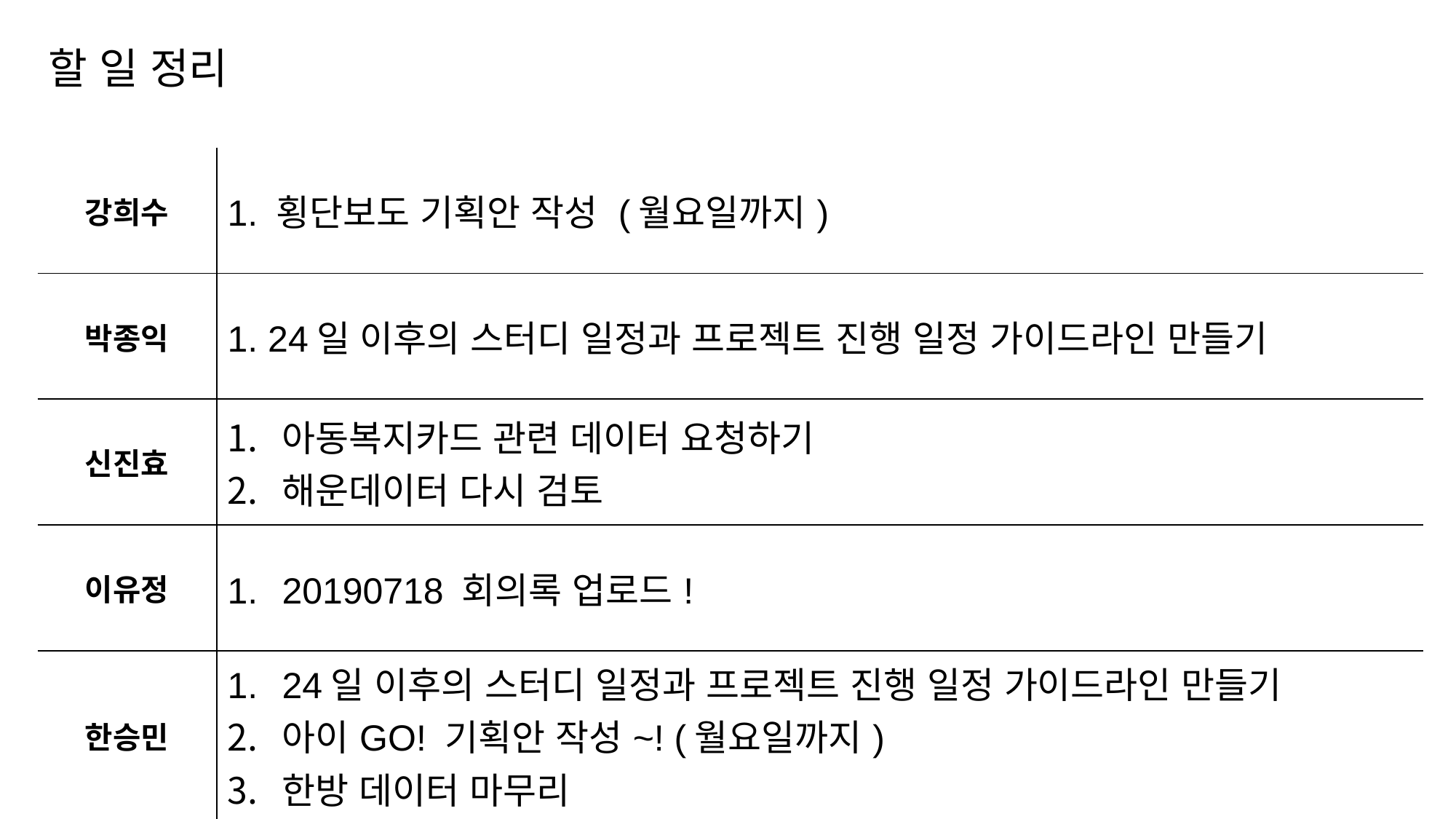

# 할 일 정리
| 강희수 | 1. 횡단보도 기획안 작성 (월요일까지) |
| --- | --- |
| 박종익 | 1. 24일 이후의 스터디 일정과 프로젝트 진행 일정 가이드라인 만들기 |
| 신진효 | 아동복지카드 관련 데이터 요청하기 해운데이터 다시 검토 |
| 이유정 | 20190718 회의록 업로드! |
| 한승민 | 24일 이후의 스터디 일정과 프로젝트 진행 일정 가이드라인 만들기 아이GO! 기획안 작성~! (월요일까지) 한방 데이터 마무리 |